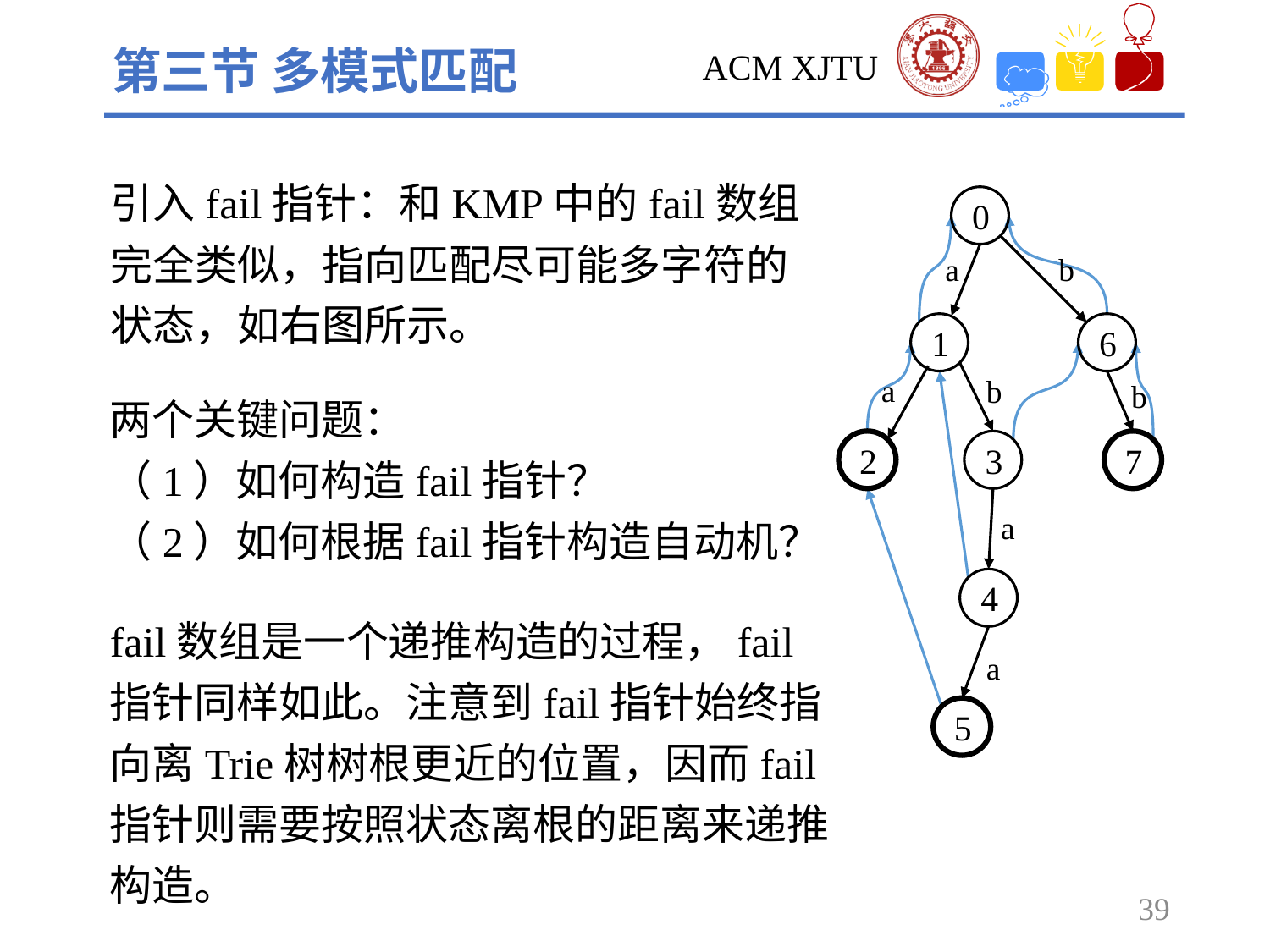

第三节 多模式匹配
引入fail指针：和KMP中的fail数组完全类似，指向匹配尽可能多字符的状态，如右图所示。
0
a
b
1
6
a
b
b
2
3
7
a
4
a
5
两个关键问题：
（1）如何构造fail指针？
（2）如何根据fail指针构造自动机？
fail数组是一个递推构造的过程，fail指针同样如此。注意到fail指针始终指向离Trie树树根更近的位置，因而fail指针则需要按照状态离根的距离来递推构造。
39